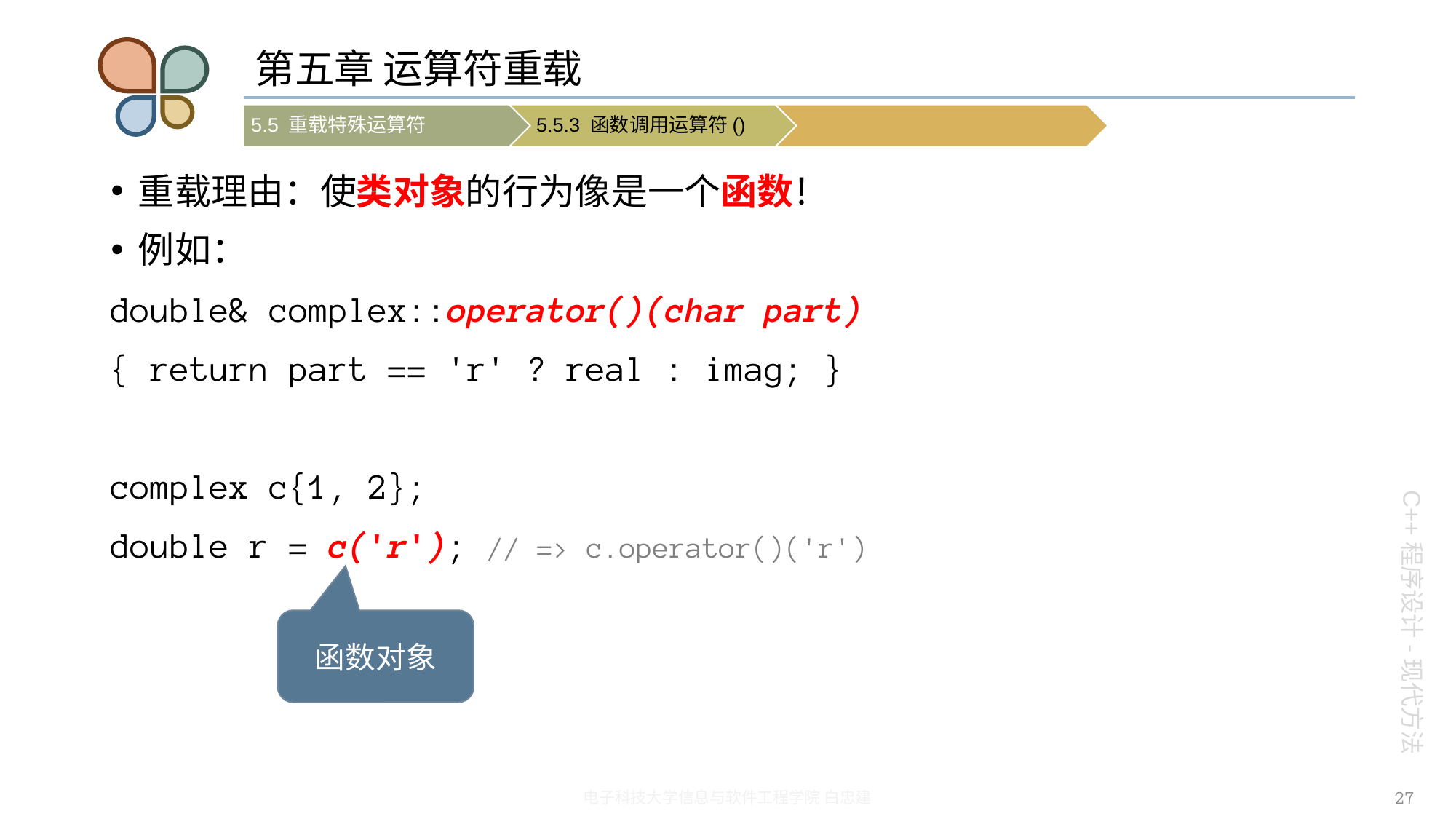

# 第五章 运算符重载
5.5 重载特殊运算符
5.5.3 函数调用运算符()

重载理由：使类对象的行为像是一个函数！
例如：
double& complex::operator()(char part)
{ return part == 'r' ? real : imag; }

complex c{1, 2};
double r = c('r'); // => c.operator()('r')

函数对象
27